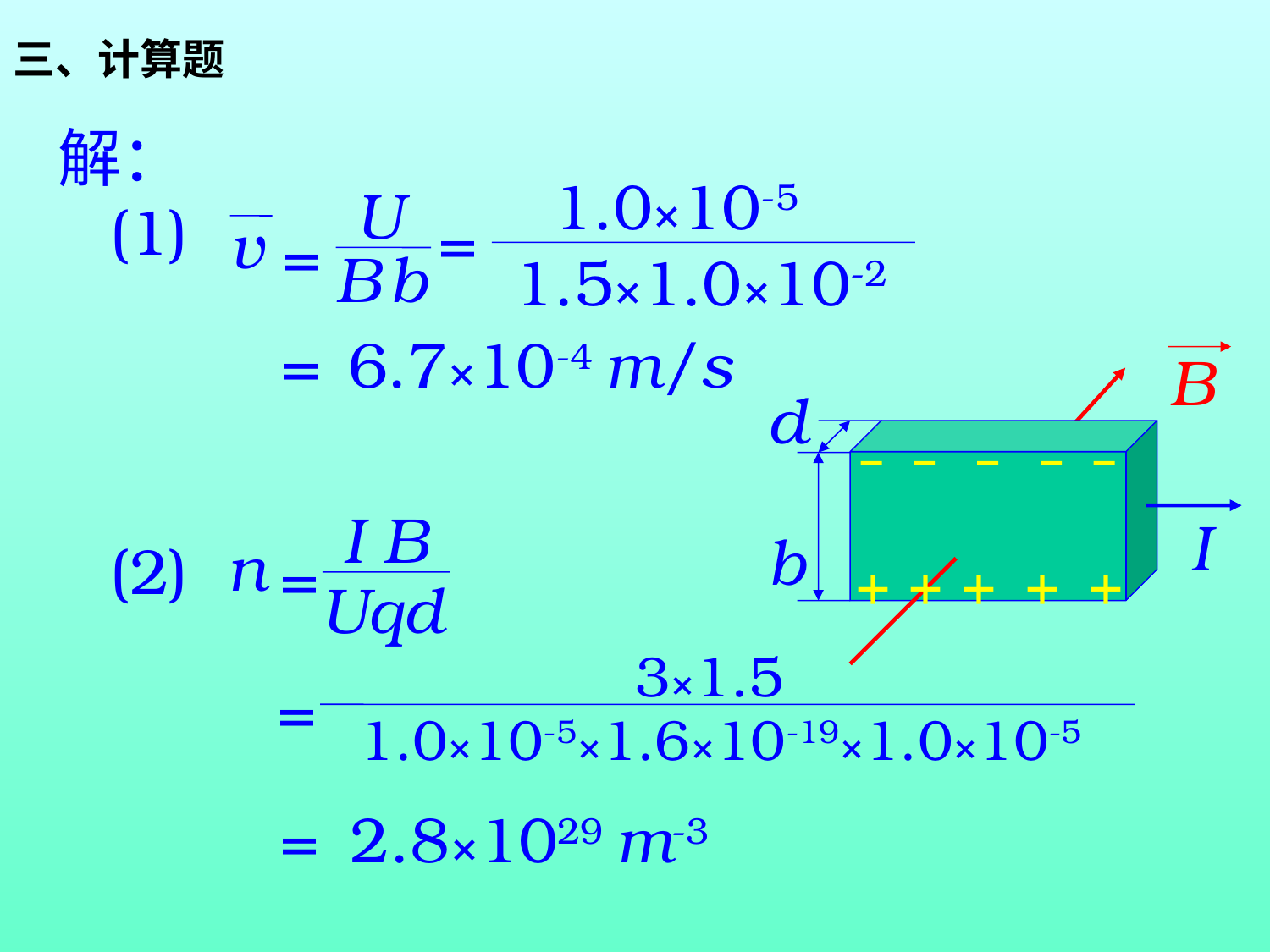

三、计算题
解：
U
v

=
B

b
(1)
1.0×10-5
=
1.5×1.0×10-2

=
6.7×10-4 m/s
B

d

I

b

+
+
+
+
+
I B
n
=
Uqd

(2)
3×1.5
=
1.0×10-5×1.6×10-19×1.0×10-5

=
2.8×1029 m-3